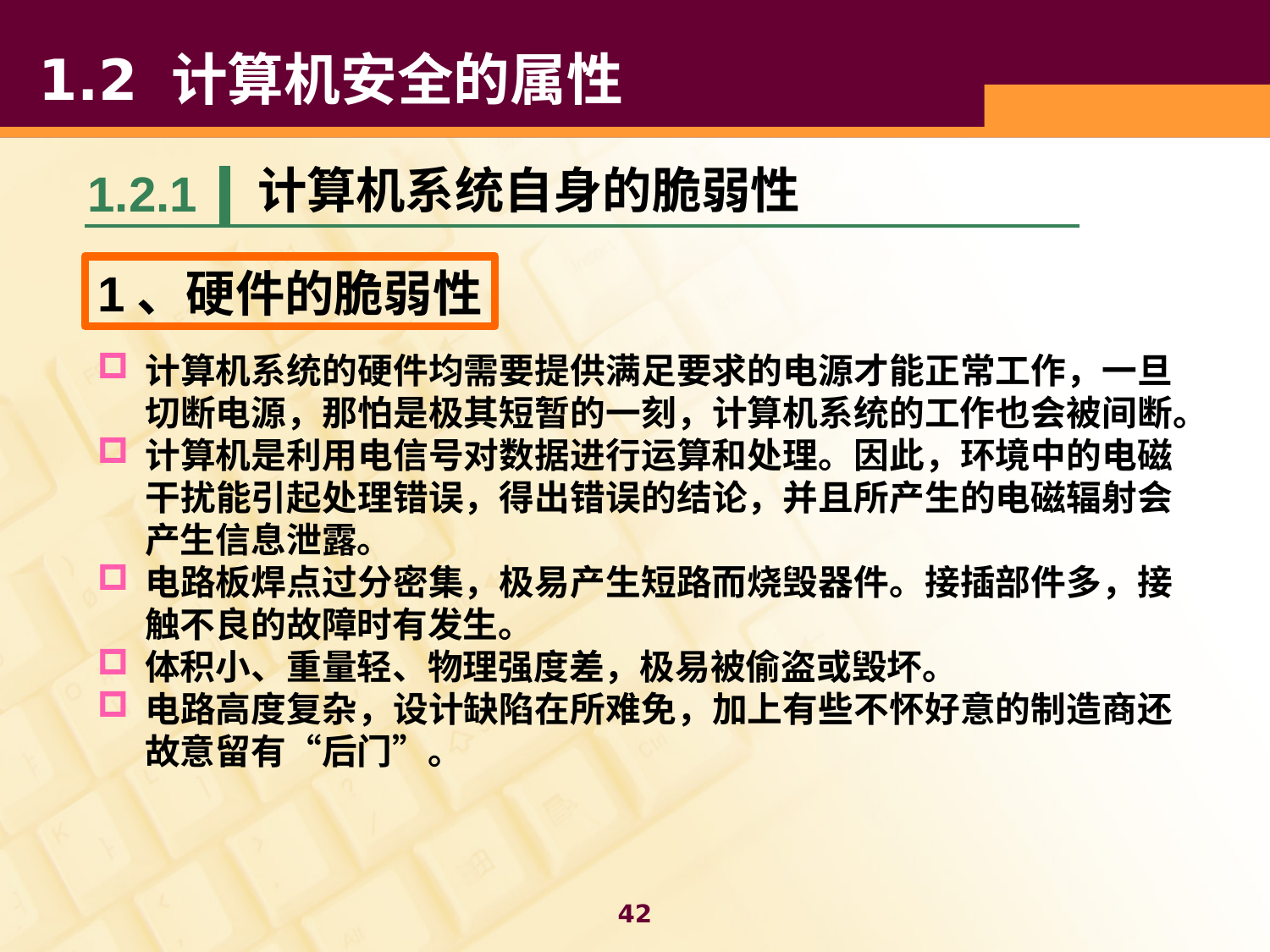

# 1.2 计算机安全的属性

计算机系统自身的脆弱性
1.2.1
1、硬件的脆弱性
计算机系统的硬件均需要提供满足要求的电源才能正常工作，一旦切断电源，那怕是极其短暂的一刻，计算机系统的工作也会被间断。
计算机是利用电信号对数据进行运算和处理。因此，环境中的电磁干扰能引起处理错误，得出错误的结论，并且所产生的电磁辐射会产生信息泄露。
电路板焊点过分密集，极易产生短路而烧毁器件。接插部件多，接触不良的故障时有发生。
体积小、重量轻、物理强度差，极易被偷盗或毁坏。
电路高度复杂，设计缺陷在所难免，加上有些不怀好意的制造商还故意留有“后门”。